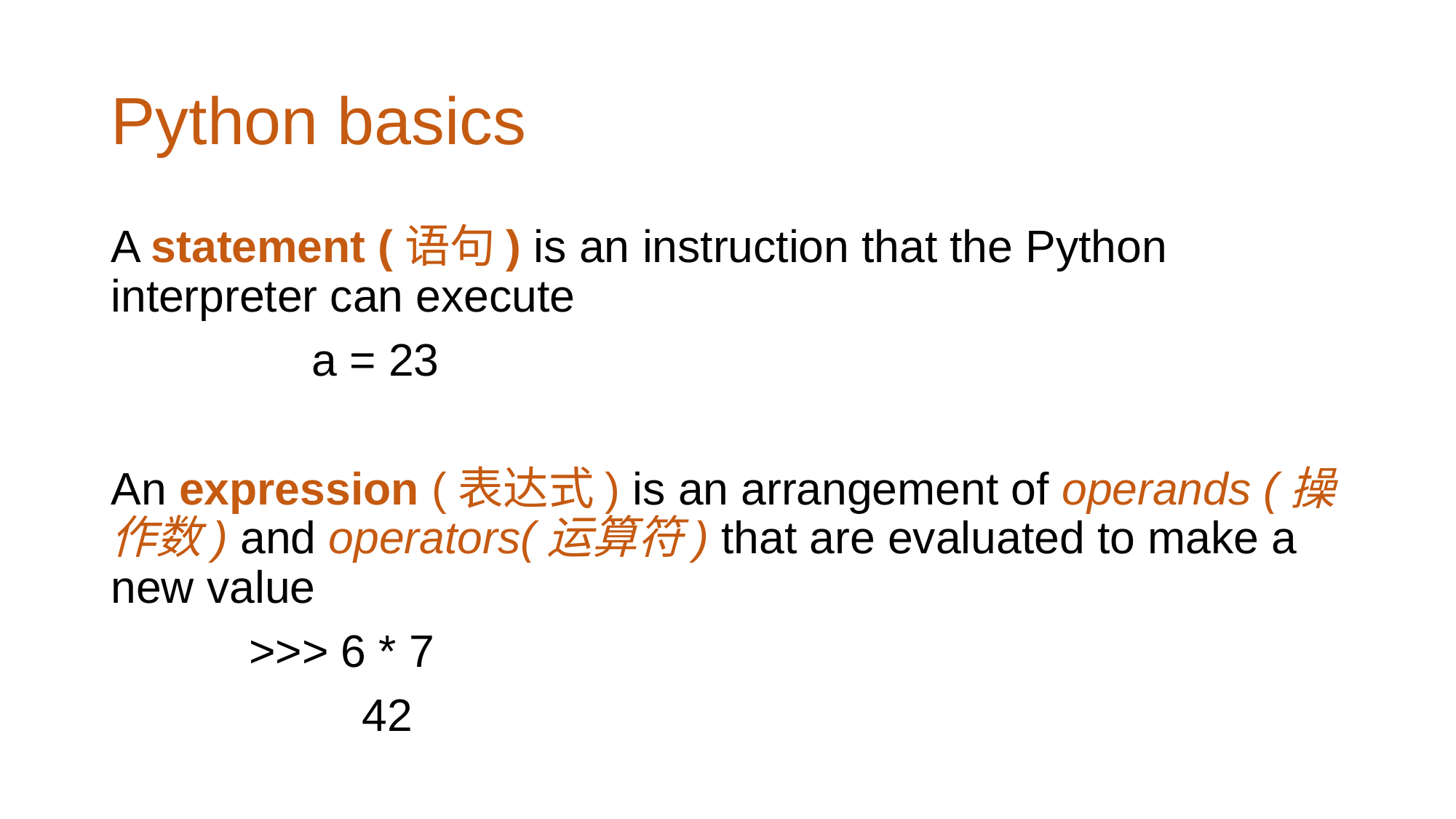

# Python basics
A statement (语句) is an instruction that the Python interpreter can execute
                a = 23

An expression (表达式) is an arrangement of operands (操作数) and operators(运算符) that are evaluated to make a new value
           >>> 6 * 7
                    42